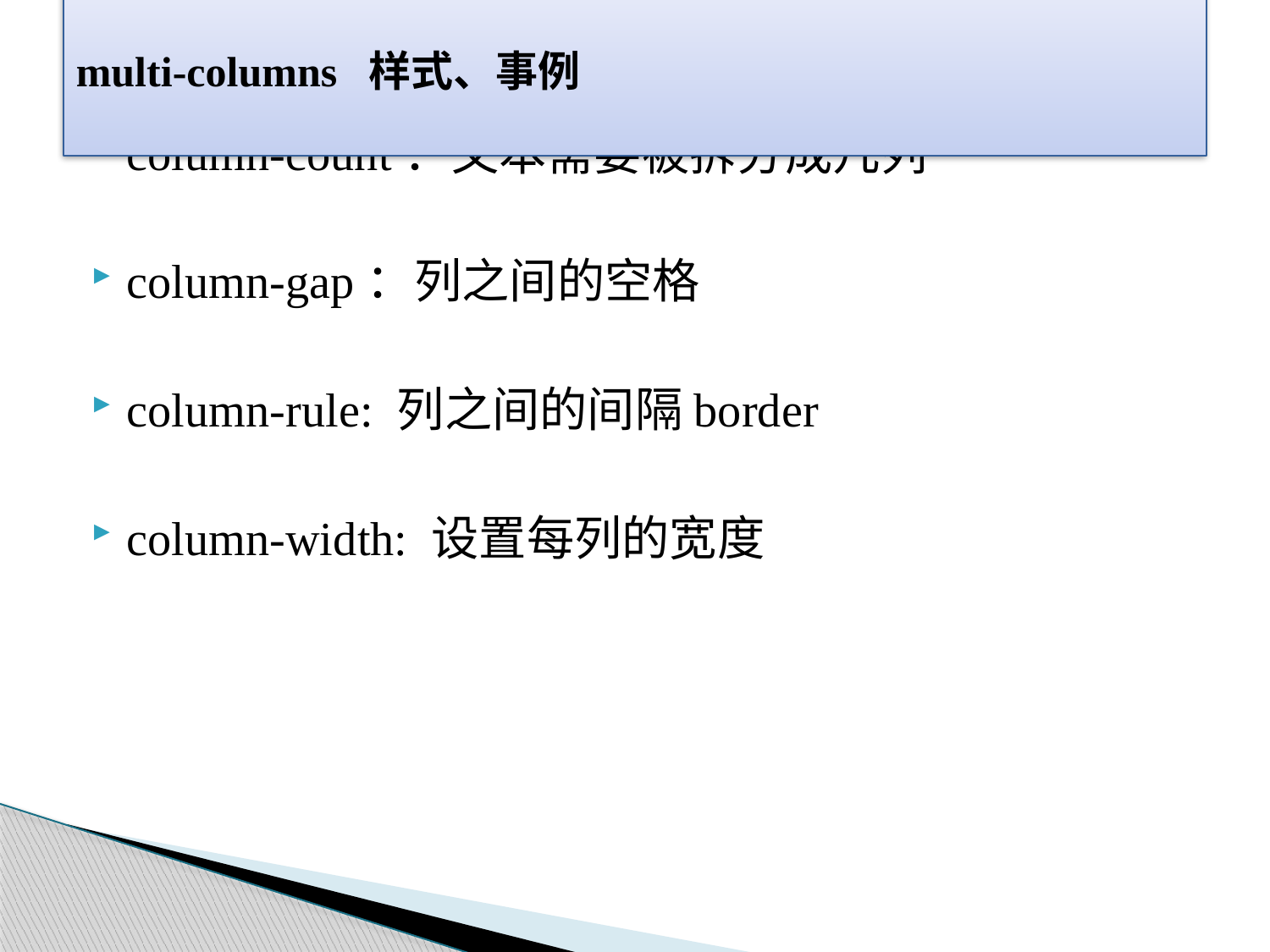

# multi-columns  样式、事例
column-count：文本需要被拆分成几列

column-gap：列之间的空格

column-rule: 列之间的间隔border

column-width: 设置每列的宽度